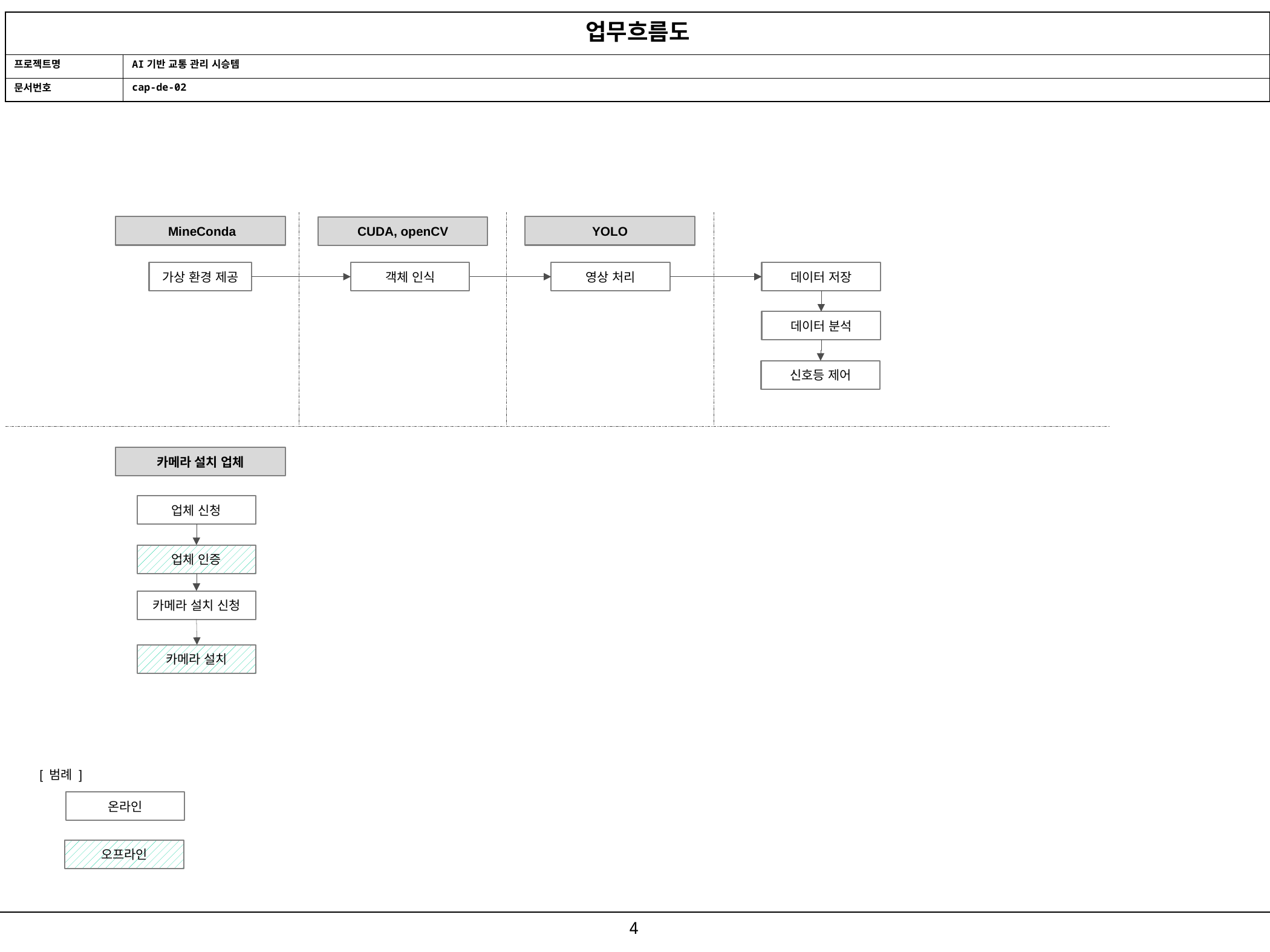

| 업무흐름도 |  |
| --- | --- |
| 프로젝트명 | AI기반 교통 관리 시승템 |
| 문서번호 | cap-de-02 |

YOLO
 MineConda
CUDA, openCV
가상 환경 제공
데이터 저장
영상 처리
객체 인식
데이터 분석
신호등 제어
카메라 설치 업체
업체 신청
업체 인증
카메라 설치 신청
카메라 설치
[ 범례 ]
온라인
오프라인